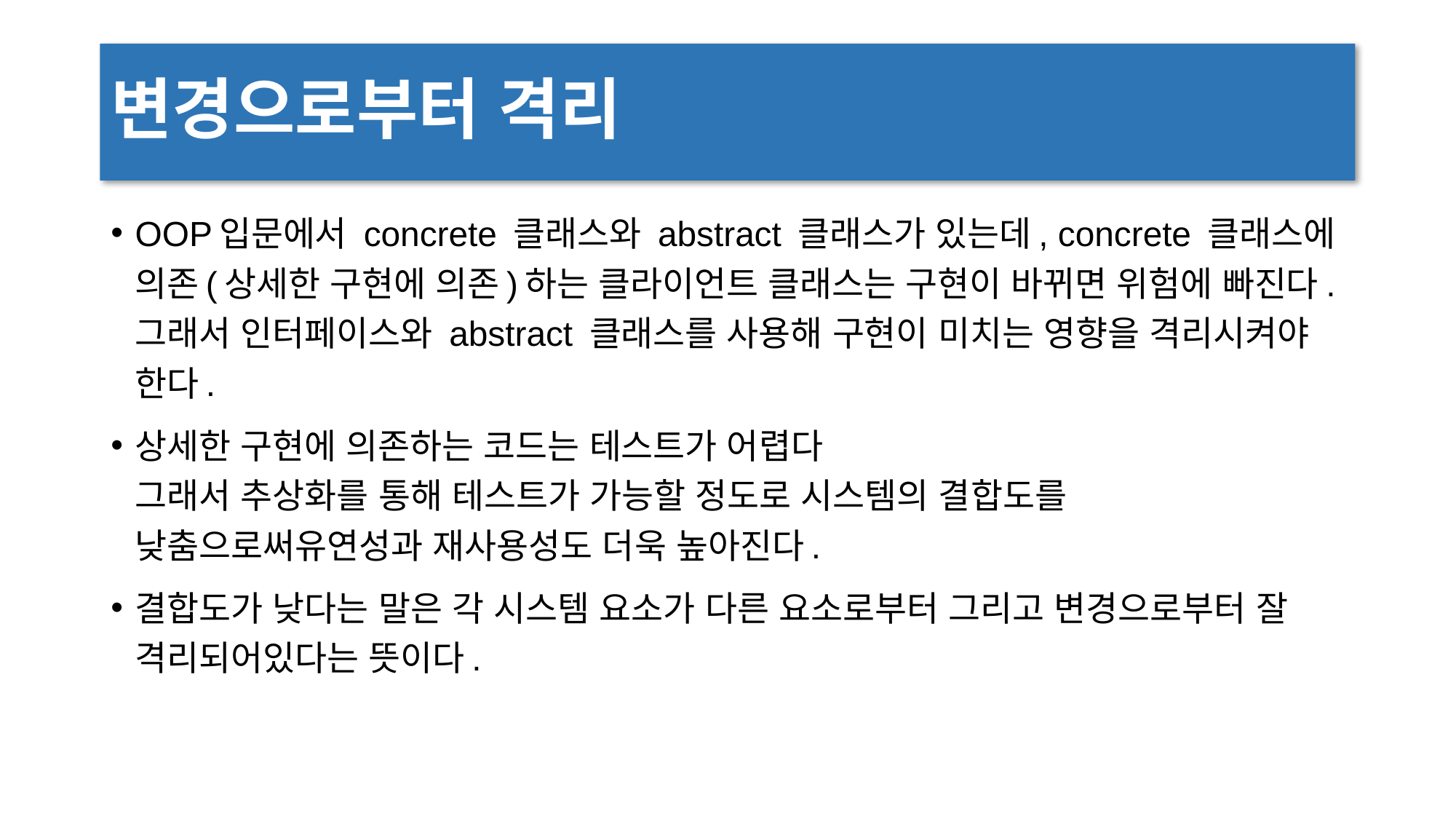

# 변경으로부터 격리
OOP입문에서 concrete 클래스와 abstract 클래스가 있는데, concrete 클래스에 의존(상세한 구현에 의존)하는 클라이언트 클래스는 구현이 바뀌면 위험에 빠진다. 그래서 인터페이스와 abstract 클래스를 사용해 구현이 미치는 영향을 격리시켜야 한다.
상세한 구현에 의존하는 코드는 테스트가 어렵다
그래서 추상화를 통해 테스트가 가능할 정도로 시스템의 결합도를 낮춤으로써유연성과 재사용성도 더욱 높아진다.
결합도가 낮다는 말은 각 시스템 요소가 다른 요소로부터 그리고 변경으로부터 잘 격리되어있다는 뜻이다.